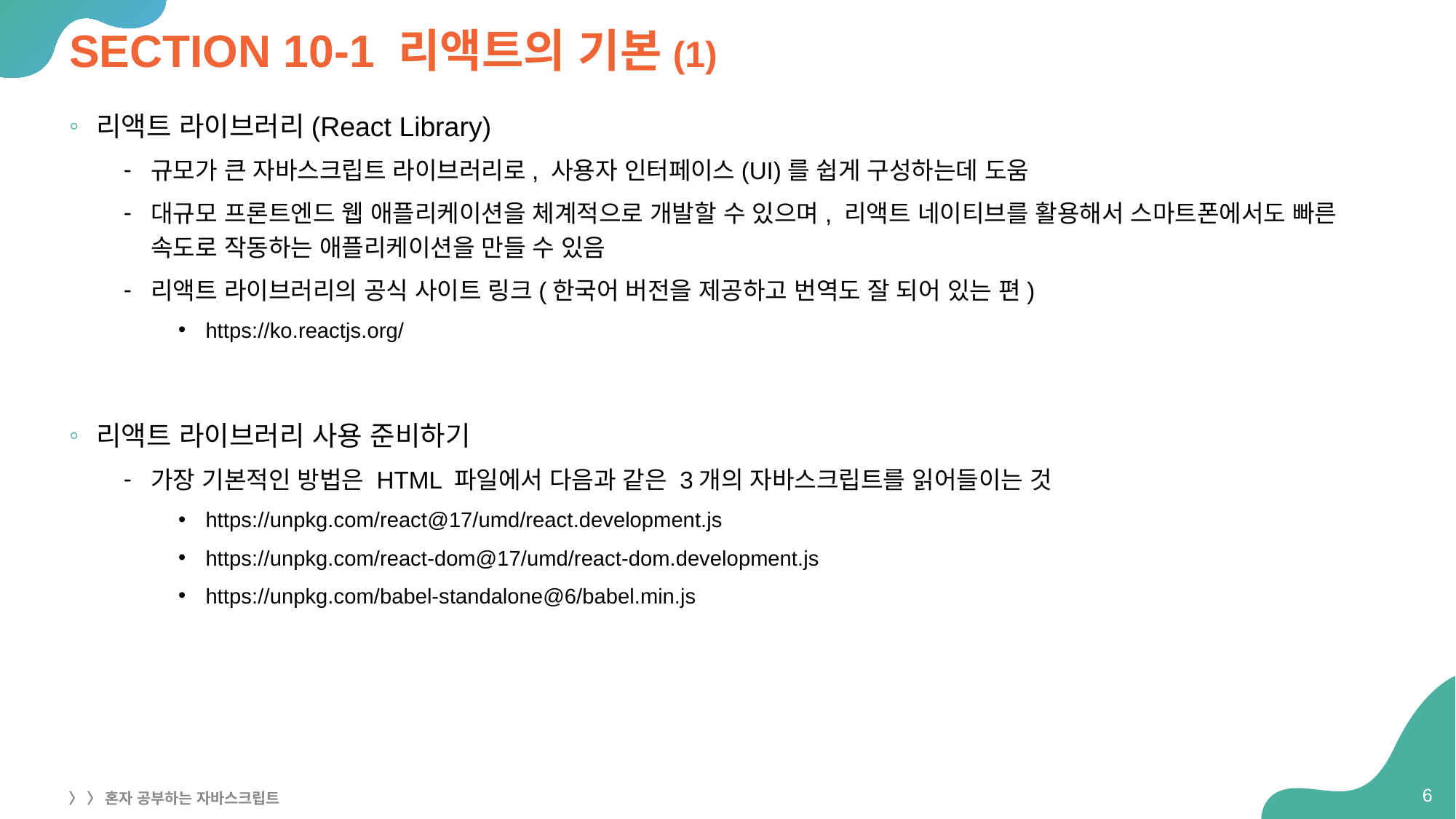

# SECTION 10-1 리액트의 기본(1)
리액트 라이브러리(React Library)
규모가 큰 자바스크립트 라이브러리로, 사용자 인터페이스(UI)를 쉽게 구성하는데 도움
대규모 프론트엔드 웹 애플리케이션을 체계적으로 개발할 수 있으며, 리액트 네이티브를 활용해서 스마트폰에서도 빠른 속도로 작동하는 애플리케이션을 만들 수 있음
리액트 라이브러리의 공식 사이트 링크(한국어 버전을 제공하고 번역도 잘 되어 있는 편)
https://ko.reactjs.org/

리액트 라이브러리 사용 준비하기
가장 기본적인 방법은 HTML 파일에서 다음과 같은 3개의 자바스크립트를 읽어들이는 것
https://unpkg.com/react@17/umd/react.development.js
https://unpkg.com/react-dom@17/umd/react-dom.development.js
https://unpkg.com/babel-standalone@6/babel.min.js
6
〉 〉 혼자 공부하는 자바스크립트